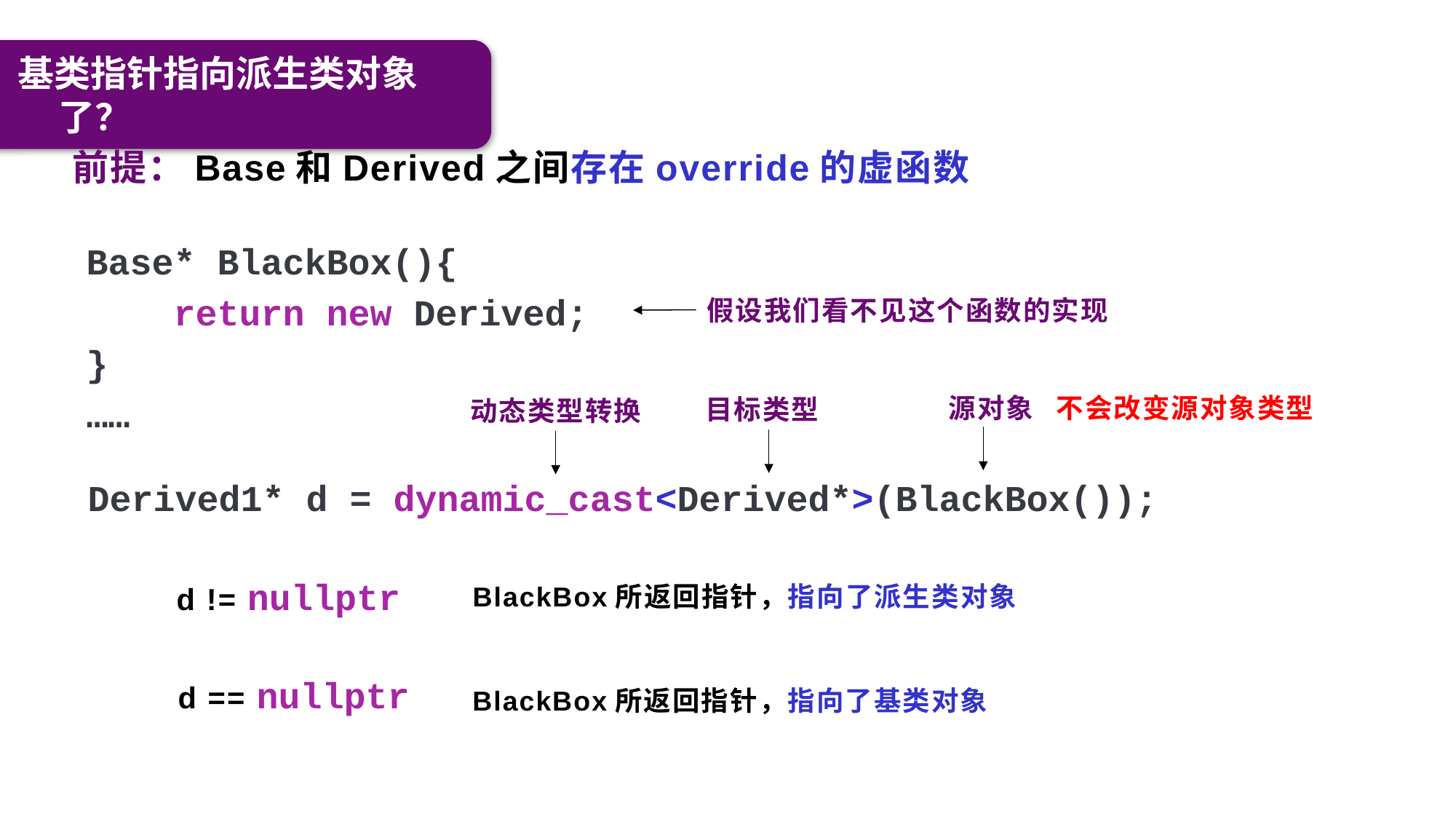

基类指针指向派生类对象了？
前提：Base和Derived之间存在override的虚函数
Base* BlackBox(){
    return new Derived;
}
……
假设我们看不见这个函数的实现
源对象
不会改变源对象类型
目标类型
动态类型转换
Derived1* d = dynamic_cast<Derived*>(BlackBox());
d != nullptr
BlackBox所返回指针，指向了派生类对象
d == nullptr
BlackBox所返回指针，指向了基类对象
27